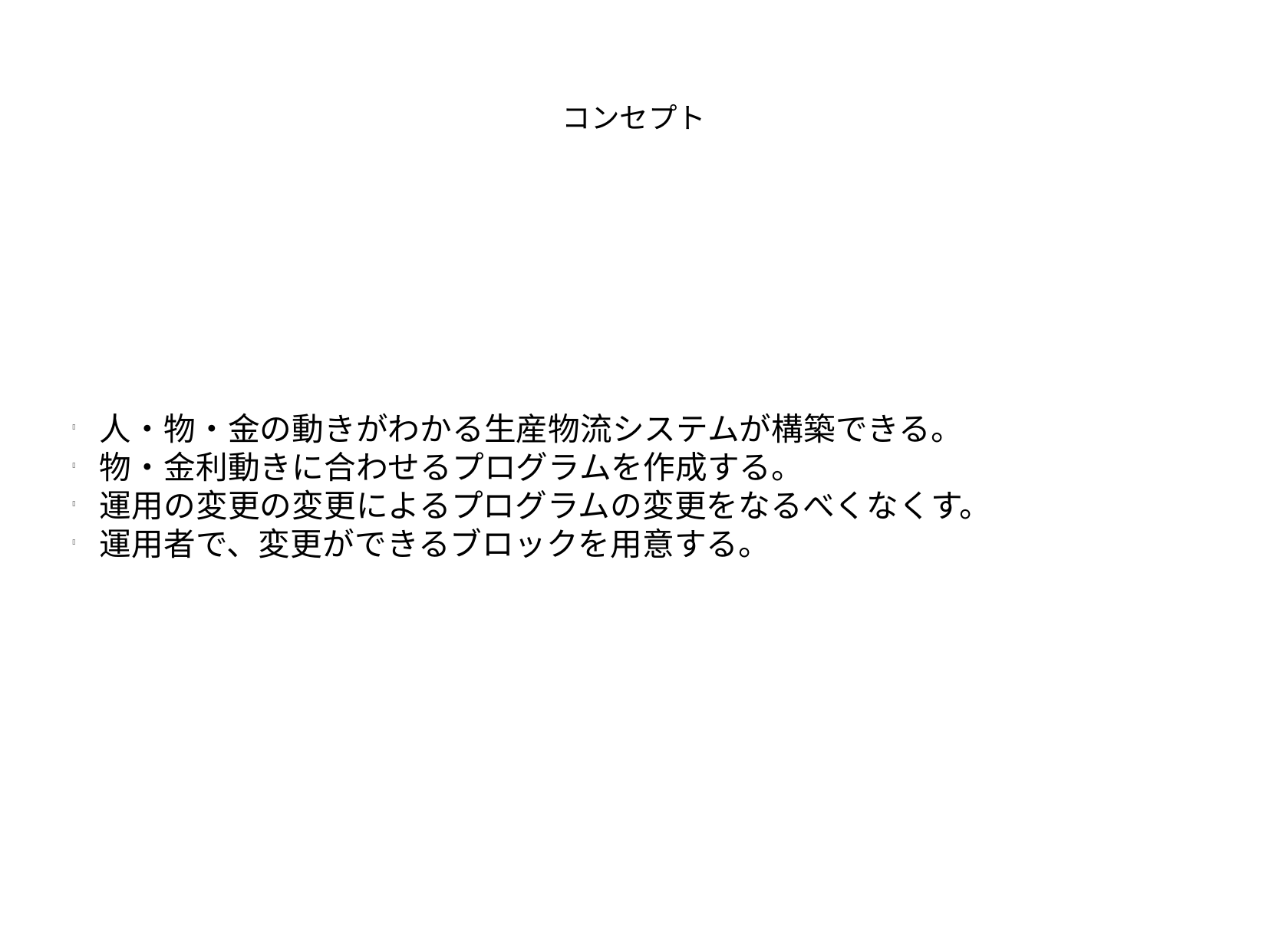

コンセプト
人・物・金の動きがわかる生産物流システムが構築できる。
物・金利動きに合わせるプログラムを作成する。
運用の変更の変更によるプログラムの変更をなるべくなくす。
運用者で、変更ができるブロックを用意する。